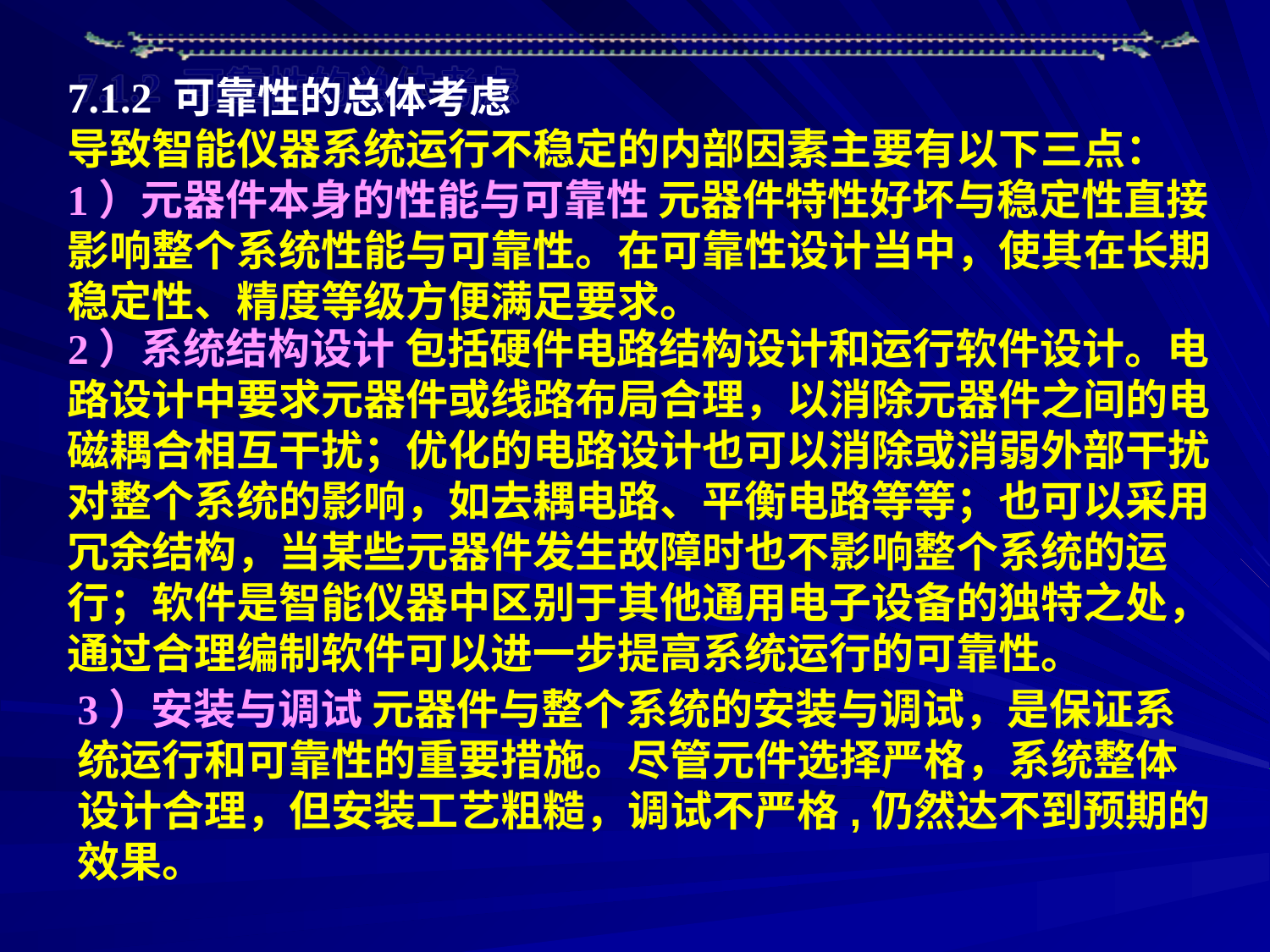

7.1.2 可靠性的总体考虑
导致智能仪器系统运行不稳定的内部因素主要有以下三点：
1）元器件本身的性能与可靠性 元器件特性好坏与稳定性直接影响整个系统性能与可靠性。在可靠性设计当中，使其在长期稳定性、精度等级方便满足要求。
2）系统结构设计 包括硬件电路结构设计和运行软件设计。电路设计中要求元器件或线路布局合理，以消除元器件之间的电磁耦合相互干扰；优化的电路设计也可以消除或消弱外部干扰对整个系统的影响，如去耦电路、平衡电路等等；也可以采用冗余结构，当某些元器件发生故障时也不影响整个系统的运行；软件是智能仪器中区别于其他通用电子设备的独特之处，通过合理编制软件可以进一步提高系统运行的可靠性。
3）安装与调试 元器件与整个系统的安装与调试，是保证系统运行和可靠性的重要措施。尽管元件选择严格，系统整体设计合理，但安装工艺粗糙，调试不严格,仍然达不到预期的效果。